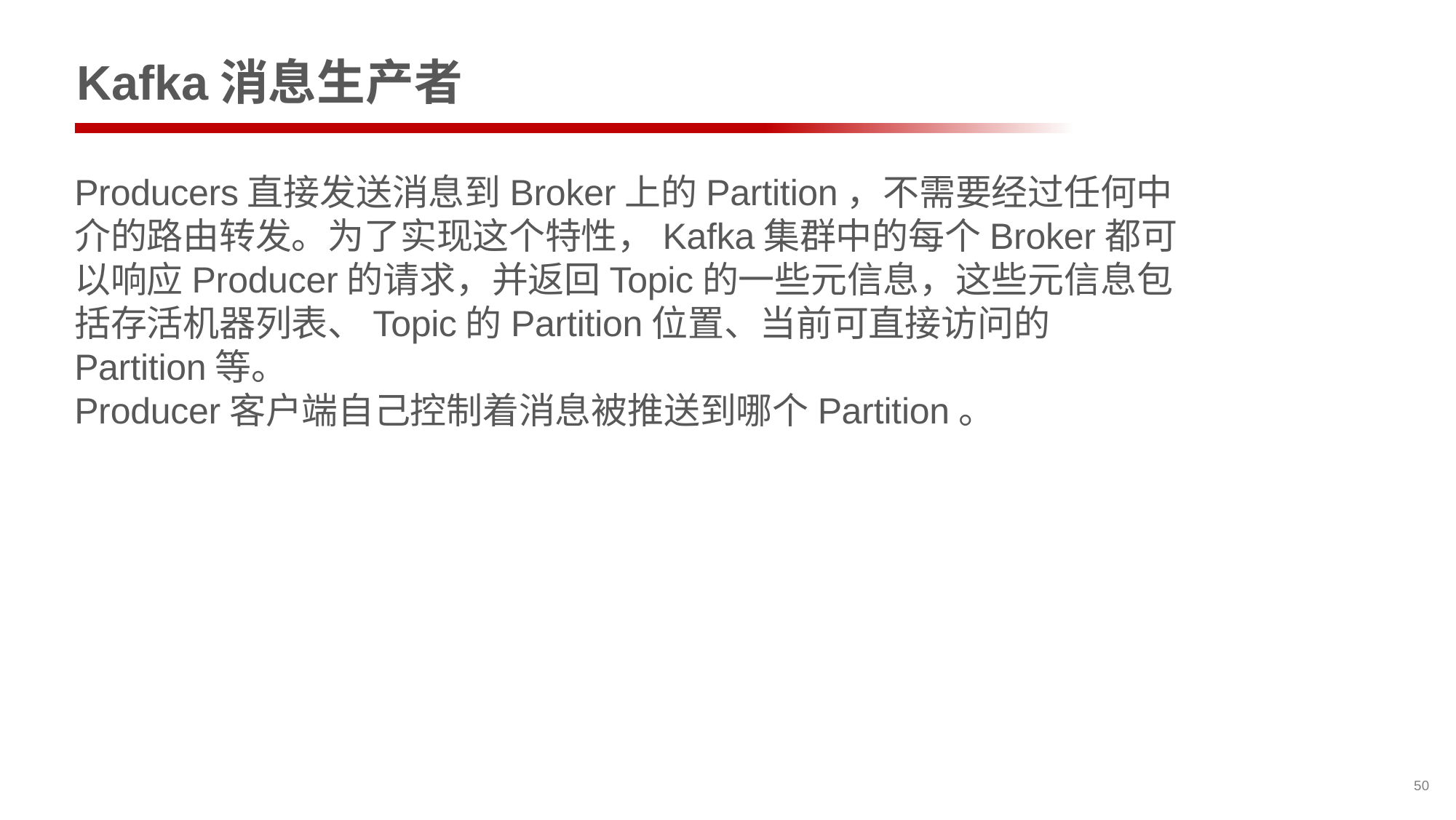

# Kafka消息生产者

Producers直接发送消息到Broker上的Partition，不需要经过任何中介的路由转发。为了实现这个特性，Kafka集群中的每个Broker都可以响应Producer的请求，并返回Topic的一些元信息，这些元信息包括存活机器列表、Topic的Partition位置、当前可直接访问的Partition等。
Producer客户端自己控制着消息被推送到哪个Partition。
50